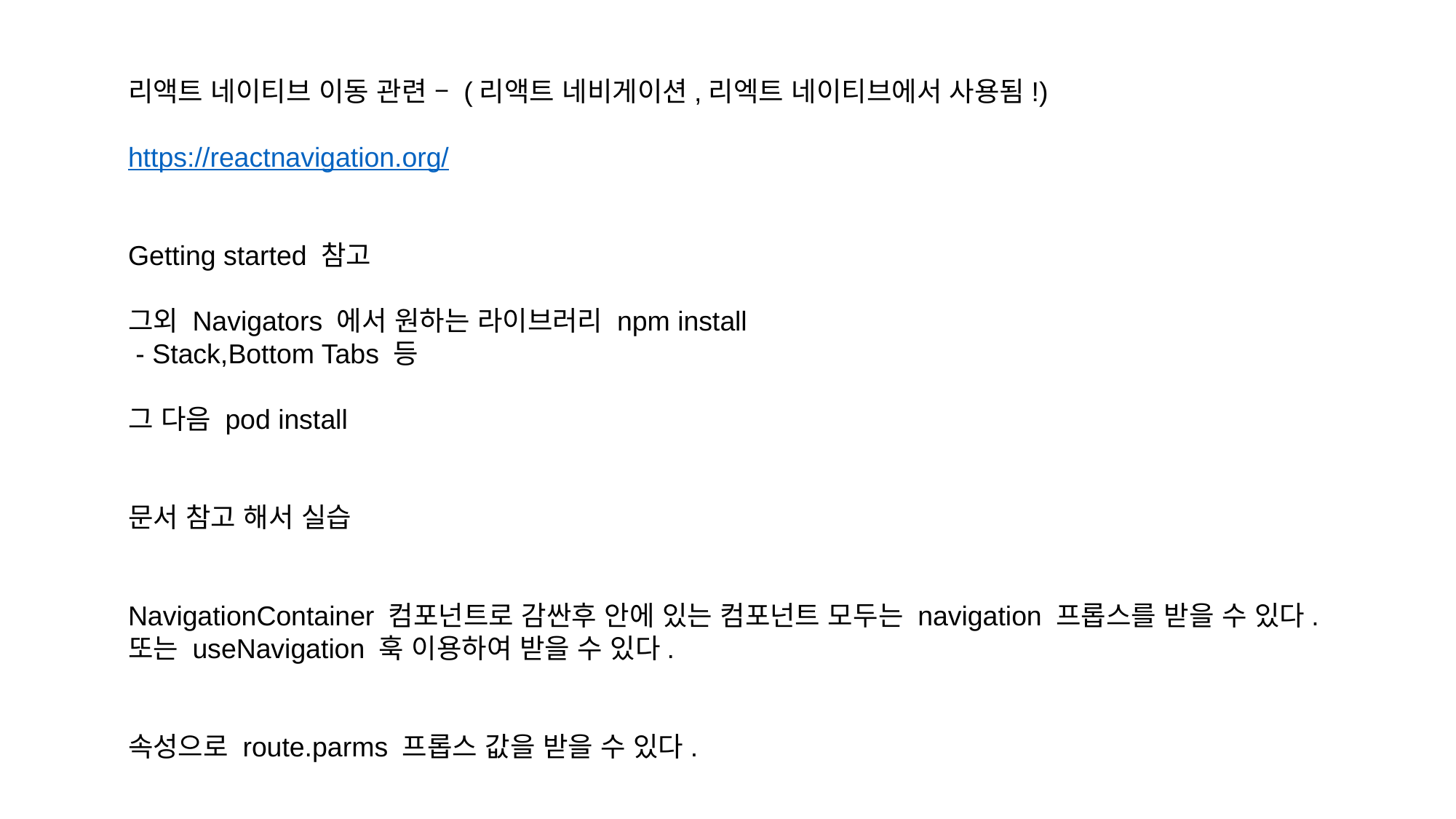

리액트 네이티브 이동 관련 – (리액트 네비게이션,리엑트 네이티브에서 사용됨!)

https://reactnavigation.org/

Getting started 참고

그외 Navigators 에서 원하는 라이브러리 npm install
 - Stack,Bottom Tabs 등

그 다음 pod install

문서 참고 해서 실습

NavigationContainer 컴포넌트로 감싼후 안에 있는 컴포넌트 모두는 navigation 프롭스를 받을 수 있다.
또는 useNavigation 훅 이용하여 받을 수 있다.

속성으로 route.parms 프롭스 값을 받을 수 있다.